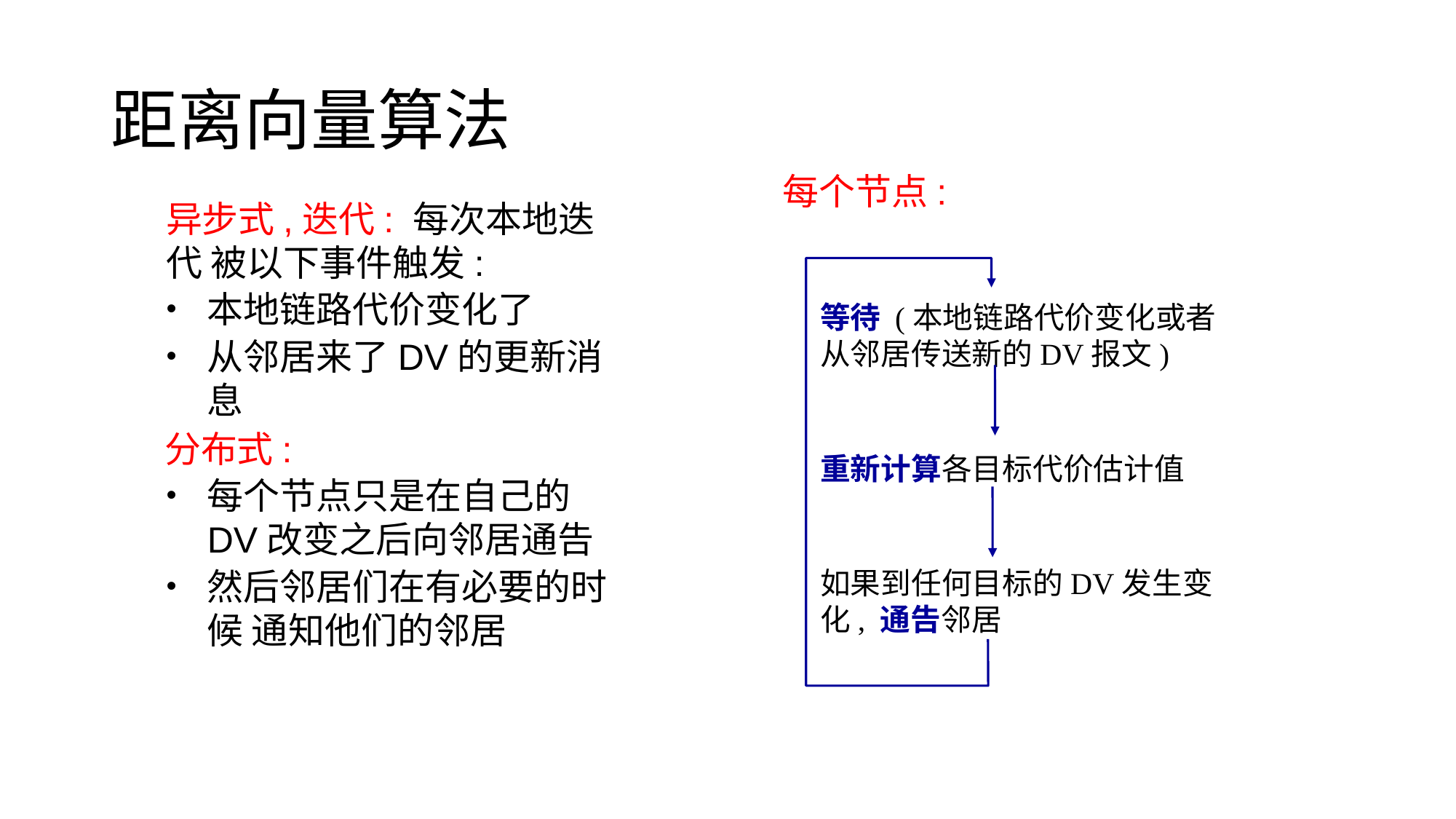

# 距离向量算法
每个节点:
异步式,迭代: 每次本地迭代 被以下事件触发:
本地链路代价变化了
从邻居来了DV的更新消息
分布式:
每个节点只是在自己的DV改变之后向邻居通告
然后邻居们在有必要的时候 通知他们的邻居

等待 (本地链路代价变化或者 从邻居传送新的DV报文)

重新计算各目标代价估计值

如果到任何目标的DV发生变化, 通告邻居